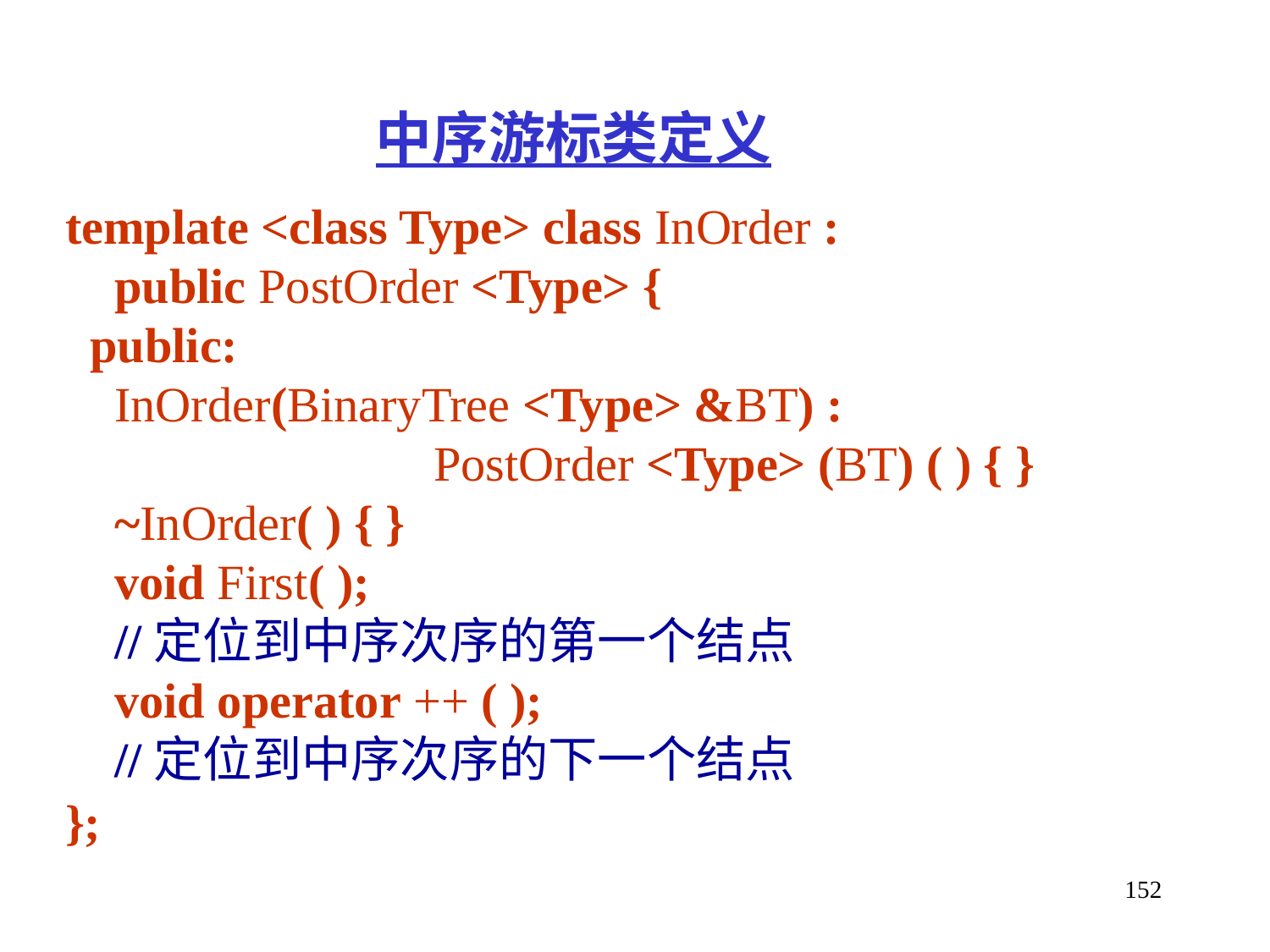

中序游标类定义
template <class Type> class InOrder :
    public PostOrder <Type> {
  public:
    InOrder(BinaryTree <Type> &BT) :
                              PostOrder <Type> (BT) ( ) { }
    ~InOrder( ) { }
    void First( );
    //定位到中序次序的第一个结点
    void operator ++ ( );
    //定位到中序次序的下一个结点
};
152